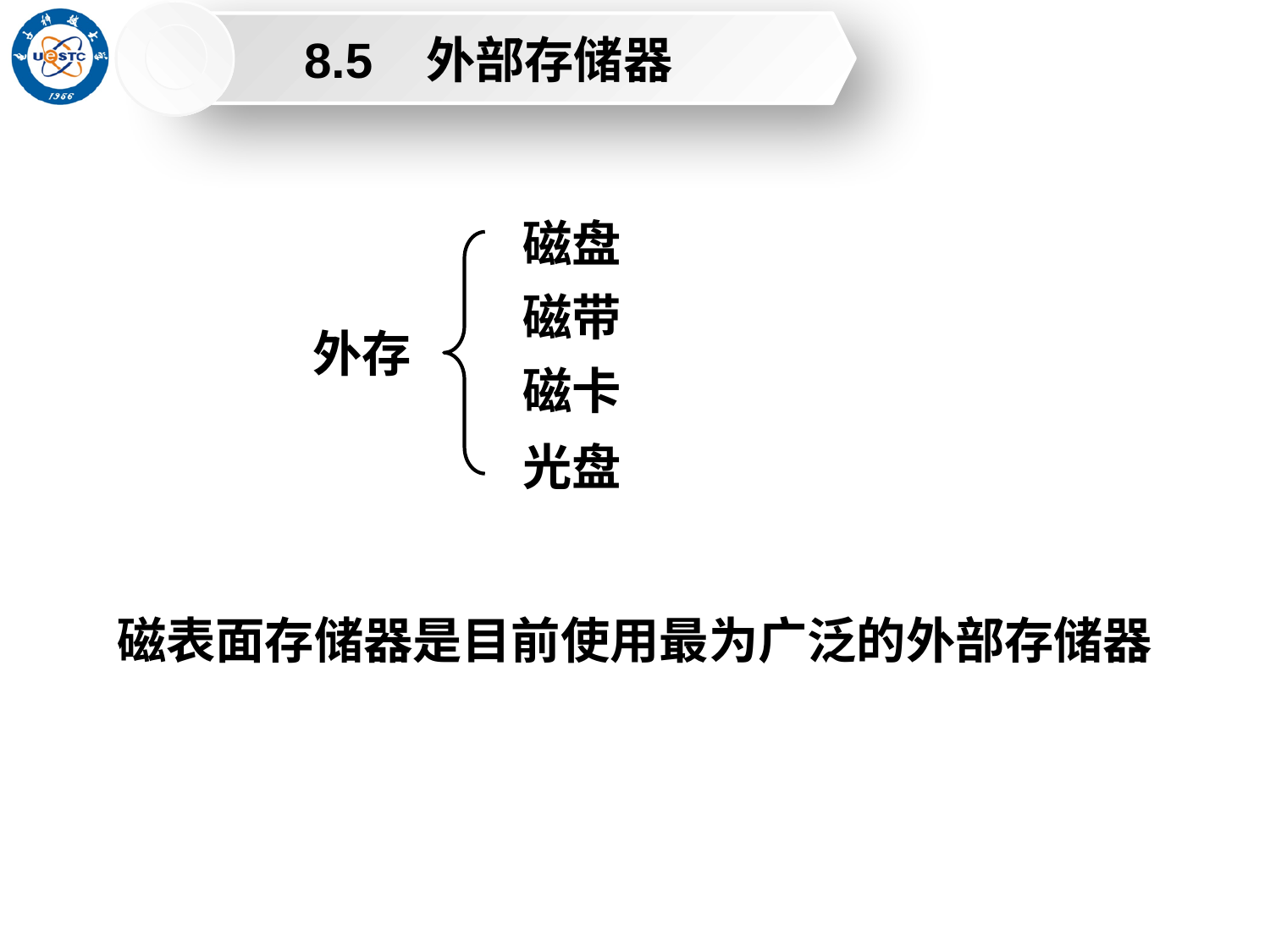

8.5   外部存储器

磁盘

磁带
外存
磁卡
光盘
磁表面存储器是目前使用最为广泛的外部存储器